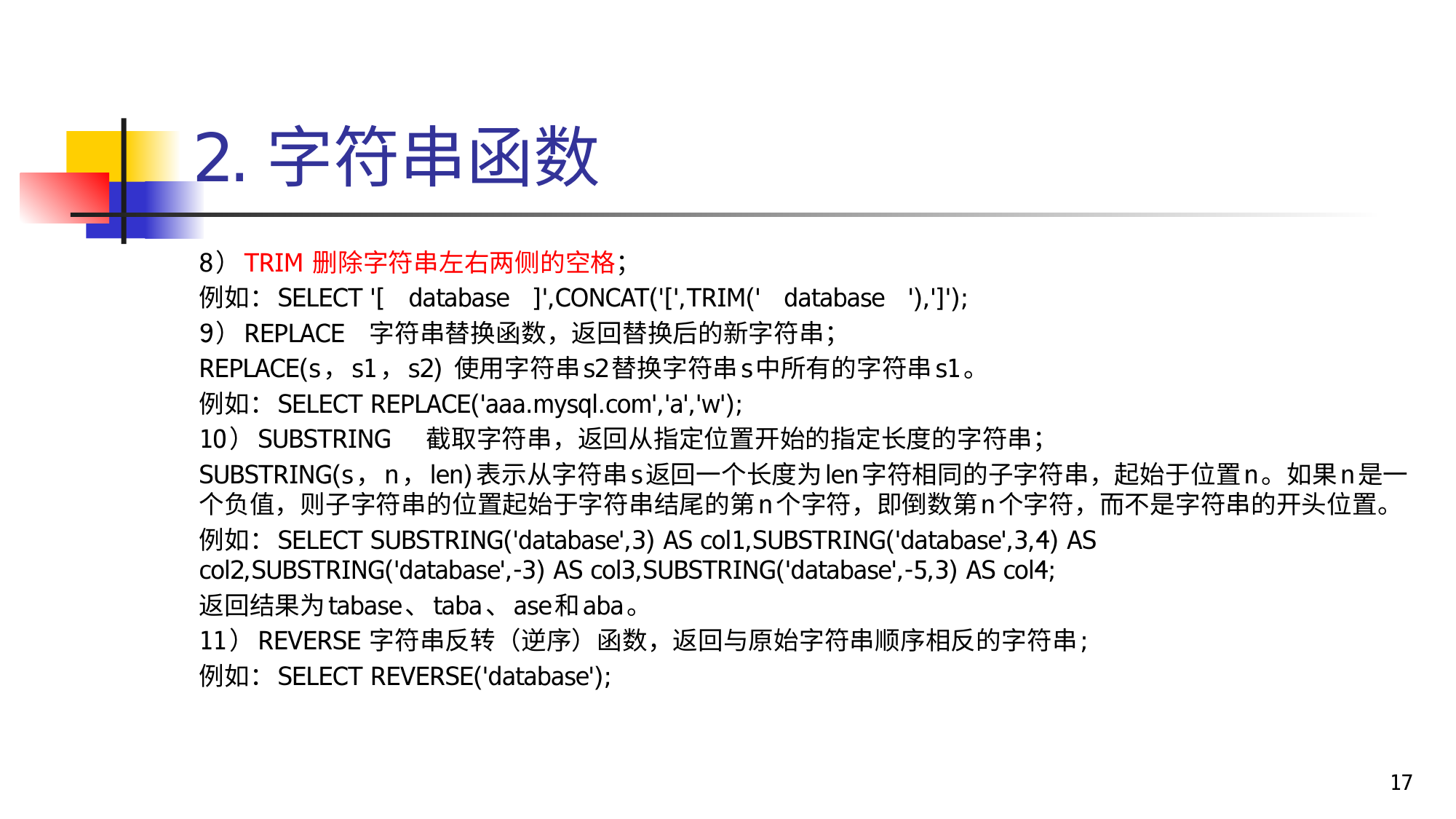

# 2.字符串函数
8）TRIM	删除字符串左右两侧的空格；
例如：SELECT '[   database   ]',CONCAT('[',TRIM('   database   '),']');
9）REPLACE	字符串替换函数，返回替换后的新字符串；
REPLACE(s，s1，s2) 使用字符串s2替换字符串s中所有的字符串s1。
例如：SELECT REPLACE('aaa.mysql.com','a','w');
10）SUBSTRING	截取字符串，返回从指定位置开始的指定长度的字符串；
SUBSTRING(s，n，len)表示从字符串s返回一个长度为len字符相同的子字符串，起始于位置n。如果n是一个负值，则子字符串的位置起始于字符串结尾的第n个字符，即倒数第n个字符，而不是字符串的开头位置。
例如：SELECT SUBSTRING('database',3) AS col1,SUBSTRING('database',3,4) AS col2,SUBSTRING('database',-3) AS col3,SUBSTRING('database',-5,3) AS col4;
返回结果为tabase、taba、ase和aba。
11）REVERSE	字符串反转（逆序）函数，返回与原始字符串顺序相反的字符串;
例如：SELECT REVERSE('database');

17